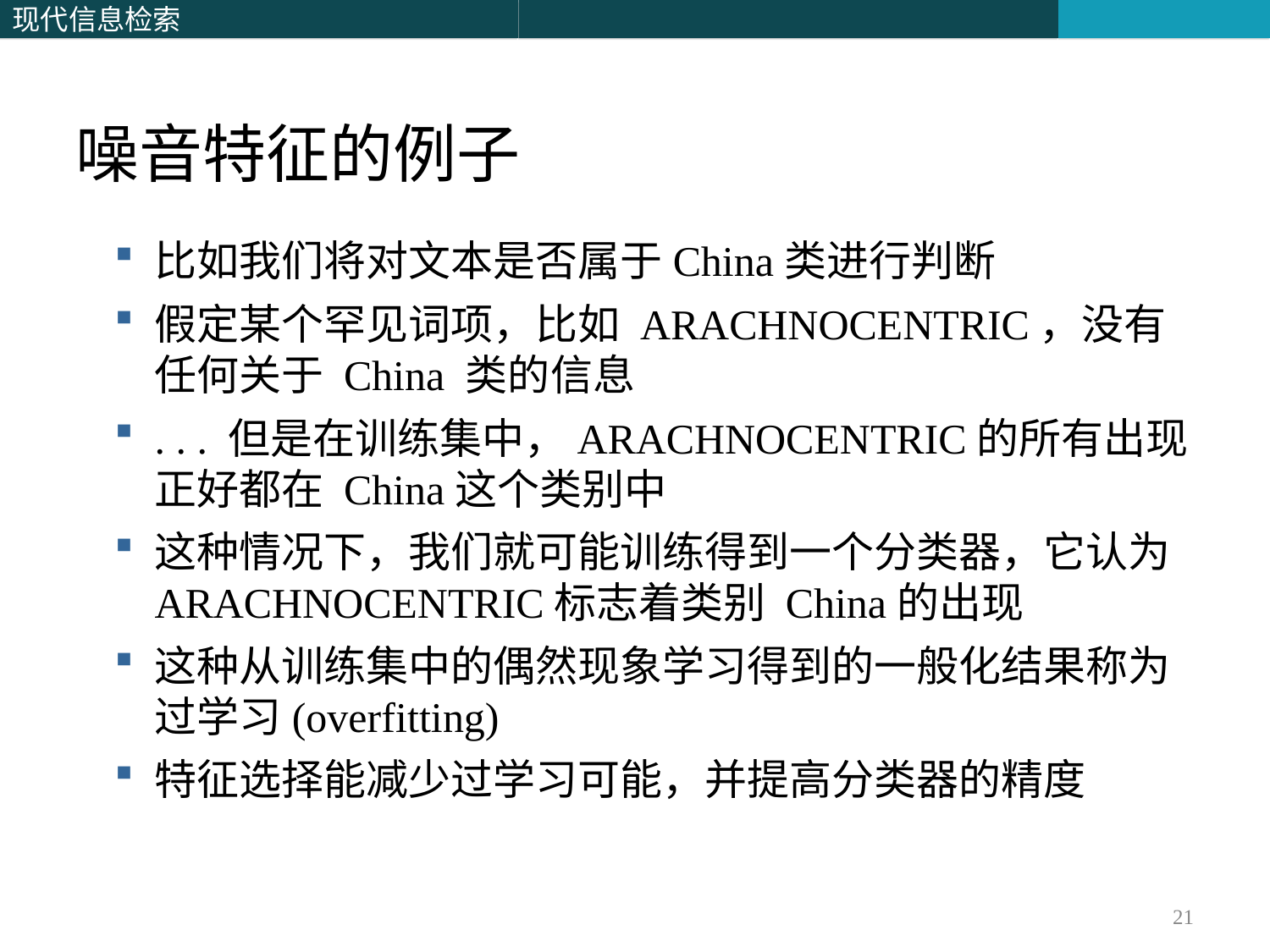

噪音特征的例子
比如我们将对文本是否属于China类进行判断
假定某个罕见词项，比如 ARACHNOCENTRIC，没有任何关于 China 类的信息
. . . 但是在训练集中，ARACHNOCENTRIC的所有出现正好都在 China这个类别中
这种情况下，我们就可能训练得到一个分类器，它认为 ARACHNOCENTRIC标志着类别 China的出现
这种从训练集中的偶然现象学习得到的一般化结果称为过学习(overfitting)
特征选择能减少过学习可能，并提高分类器的精度
21